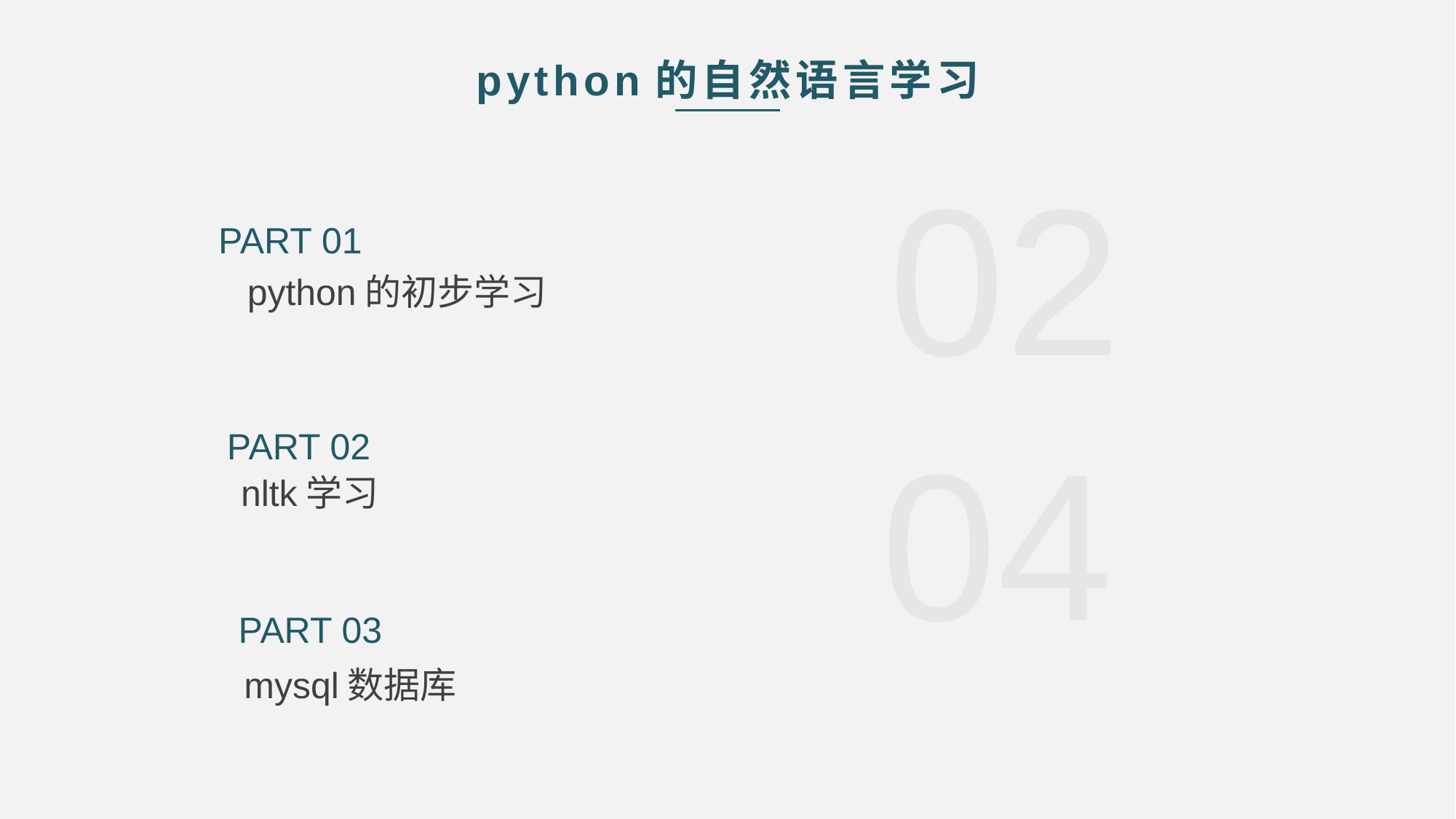

python的自然语言学习
02
PART 01
python的初步学习
PART 02
04
nltk学习
PART 03
mysql数据库